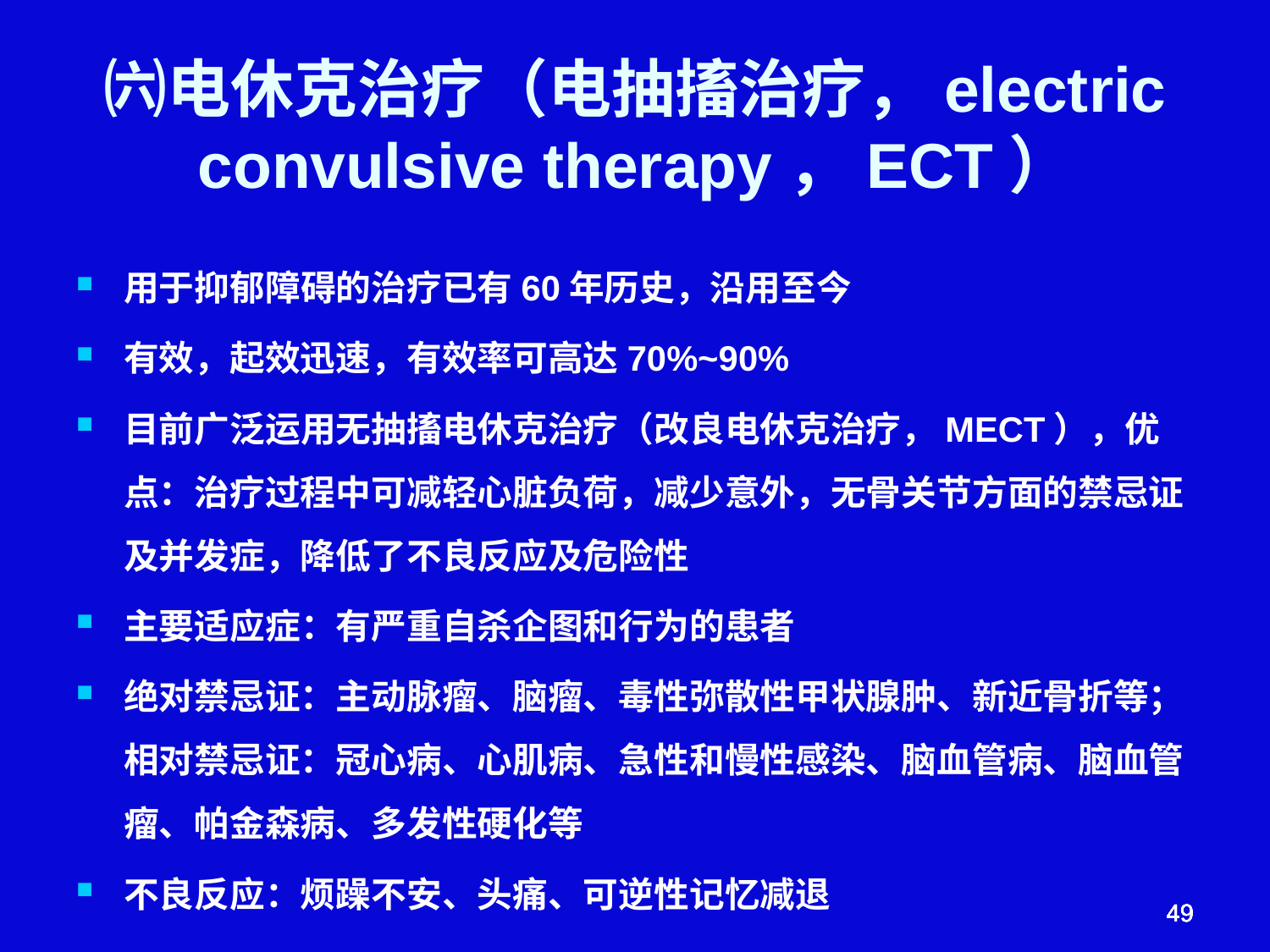

# ㈥电休克治疗（电抽搐治疗，electric convulsive therapy，ECT）
用于抑郁障碍的治疗已有60年历史，沿用至今
有效，起效迅速，有效率可高达70%~90%
目前广泛运用无抽搐电休克治疗（改良电休克治疗，MECT），优点：治疗过程中可减轻心脏负荷，减少意外，无骨关节方面的禁忌证及并发症，降低了不良反应及危险性
主要适应症：有严重自杀企图和行为的患者
绝对禁忌证：主动脉瘤、脑瘤、毒性弥散性甲状腺肿、新近骨折等；相对禁忌证：冠心病、心肌病、急性和慢性感染、脑血管病、脑血管瘤、帕金森病、多发性硬化等
不良反应：烦躁不安、头痛、可逆性记忆减退
49
49
49
49
49
49